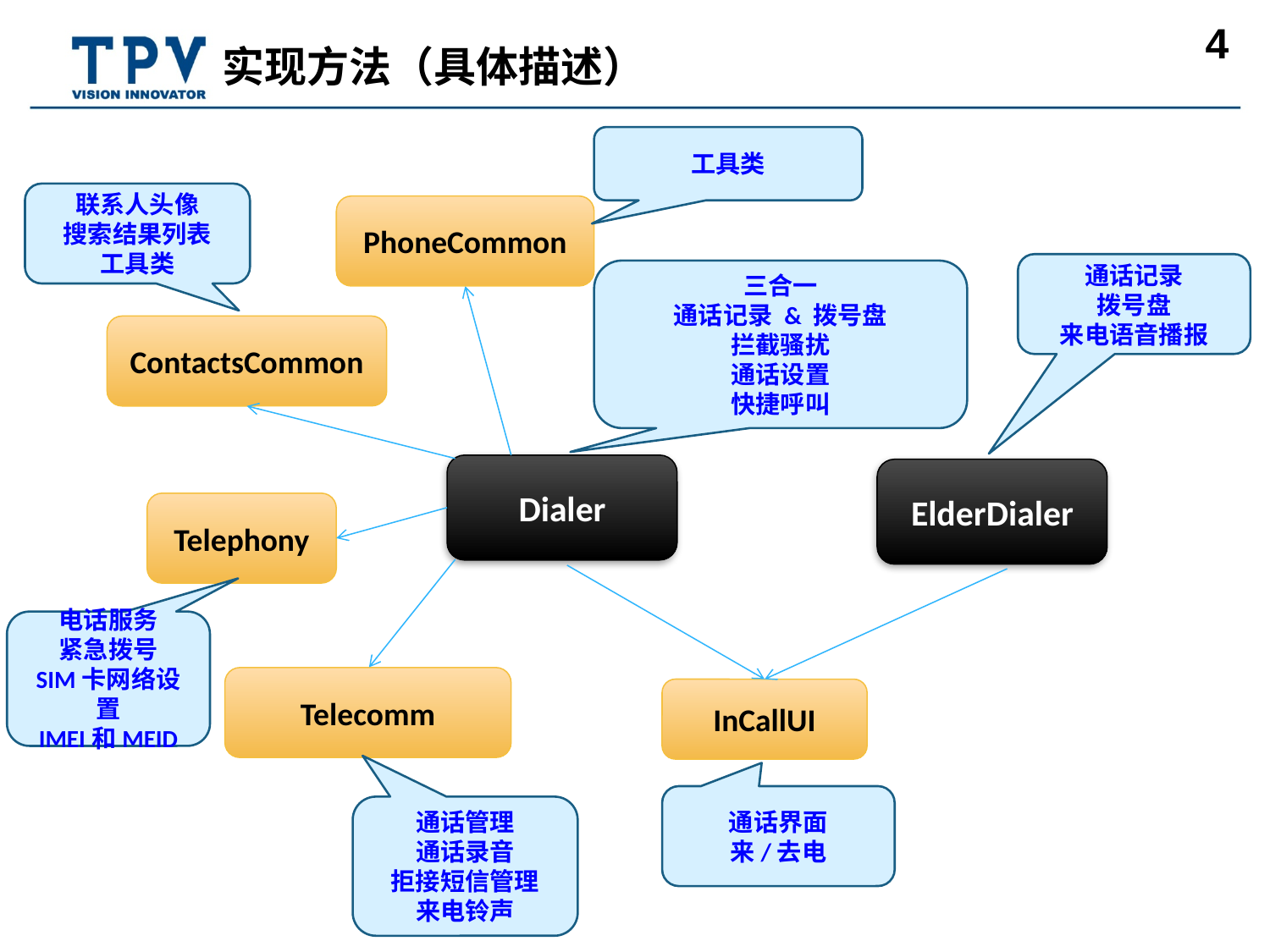

# 实现方法（具体描述）
工具类
联系人头像
搜索结果列表
工具类
PhoneCommon
通话记录
拨号盘
来电语音播报
三合一
通话记录 & 拨号盘
拦截骚扰
通话设置
快捷呼叫
ContactsCommon
Dialer
ElderDialer
Telephony
电话服务
紧急拨号
SIM卡网络设置
IMEI和MEID
Telecomm
InCallUI
通话界面
来/去电
通话管理
通话录音
拒接短信管理
来电铃声